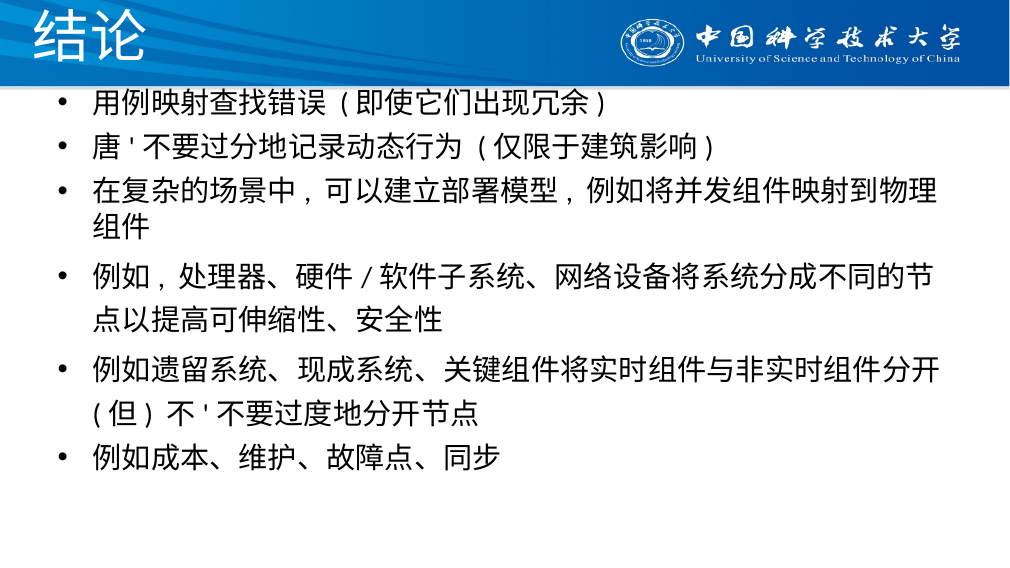

# 结论
用例映射查找错误 (即使它们出现冗余)
唐'不要过分地记录动态行为 (仅限于建筑影响)
在复杂的场景中, 可以建立部署模型, 例如将并发组件映射到物理组件
例如, 处理器、硬件/软件子系统、网络设备将系统分成不同的节点以提高可伸缩性、安全性
例如遗留系统、现成系统、关键组件将实时组件与非实时组件分开 (但) 不'不要过度地分开节点
例如成本、维护、故障点、同步